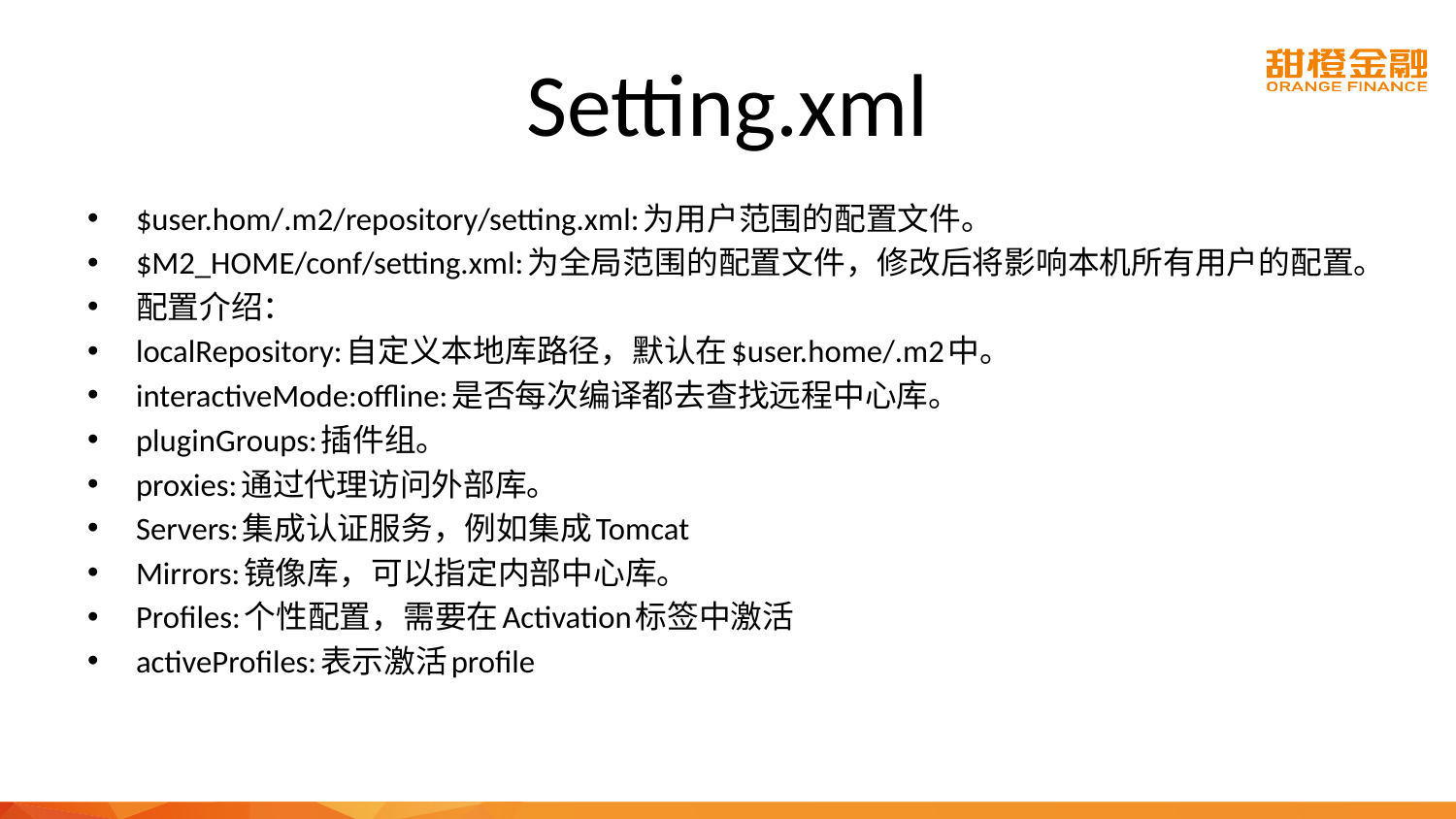

# Setting.xml
$user.hom/.m2/repository/setting.xml:为用户范围的配置文件。
$M2_HOME/conf/setting.xml:为全局范围的配置文件，修改后将影响本机所有用户的配置。
配置介绍：
localRepository:自定义本地库路径，默认在$user.home/.m2中。
interactiveMode:offline:是否每次编译都去查找远程中心库。
pluginGroups:插件组。
proxies:通过代理访问外部库。
Servers:集成认证服务，例如集成Tomcat
Mirrors:镜像库，可以指定内部中心库。
Profiles:个性配置，需要在Activation标签中激活
activeProfiles:表示激活profile